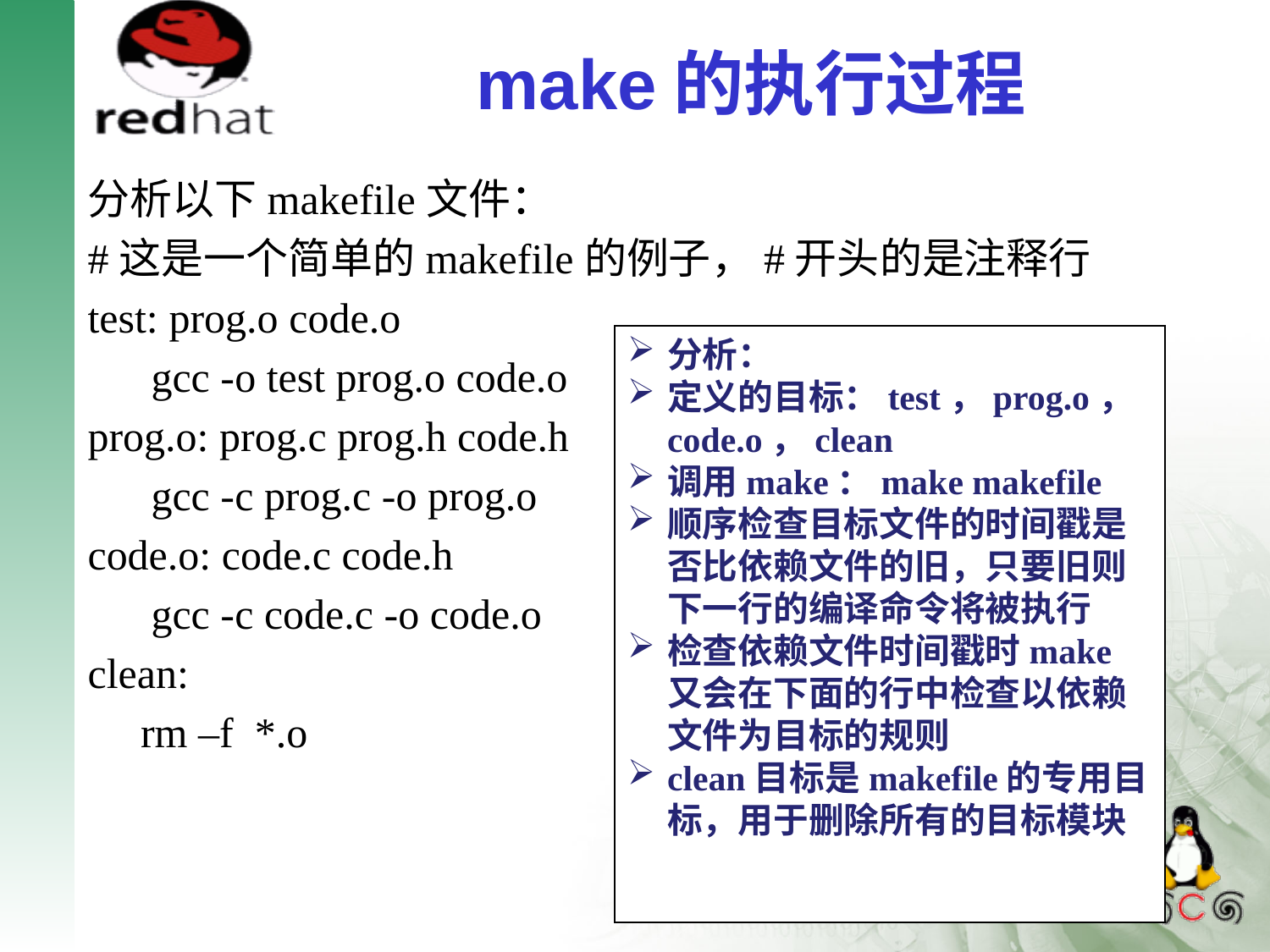

# make的执行过程
分析以下makefile文件：
#这是一个简单的makefile的例子，#开头的是注释行
test: prog.o code.o
	gcc -o test prog.o code.o
prog.o: prog.c prog.h code.h
	gcc -c prog.c -o prog.o
code.o: code.c code.h
	gcc -c code.c -o code.o
clean:
     rm –f  *.o

分析：
定义的目标：test，prog.o，code.o，clean
调用make：make makefile
顺序检查目标文件的时间戳是否比依赖文件的旧，只要旧则下一行的编译命令将被执行
检查依赖文件时间戳时make又会在下面的行中检查以依赖文件为目标的规则
clean目标是makefile的专用目标，用于删除所有的目标模块